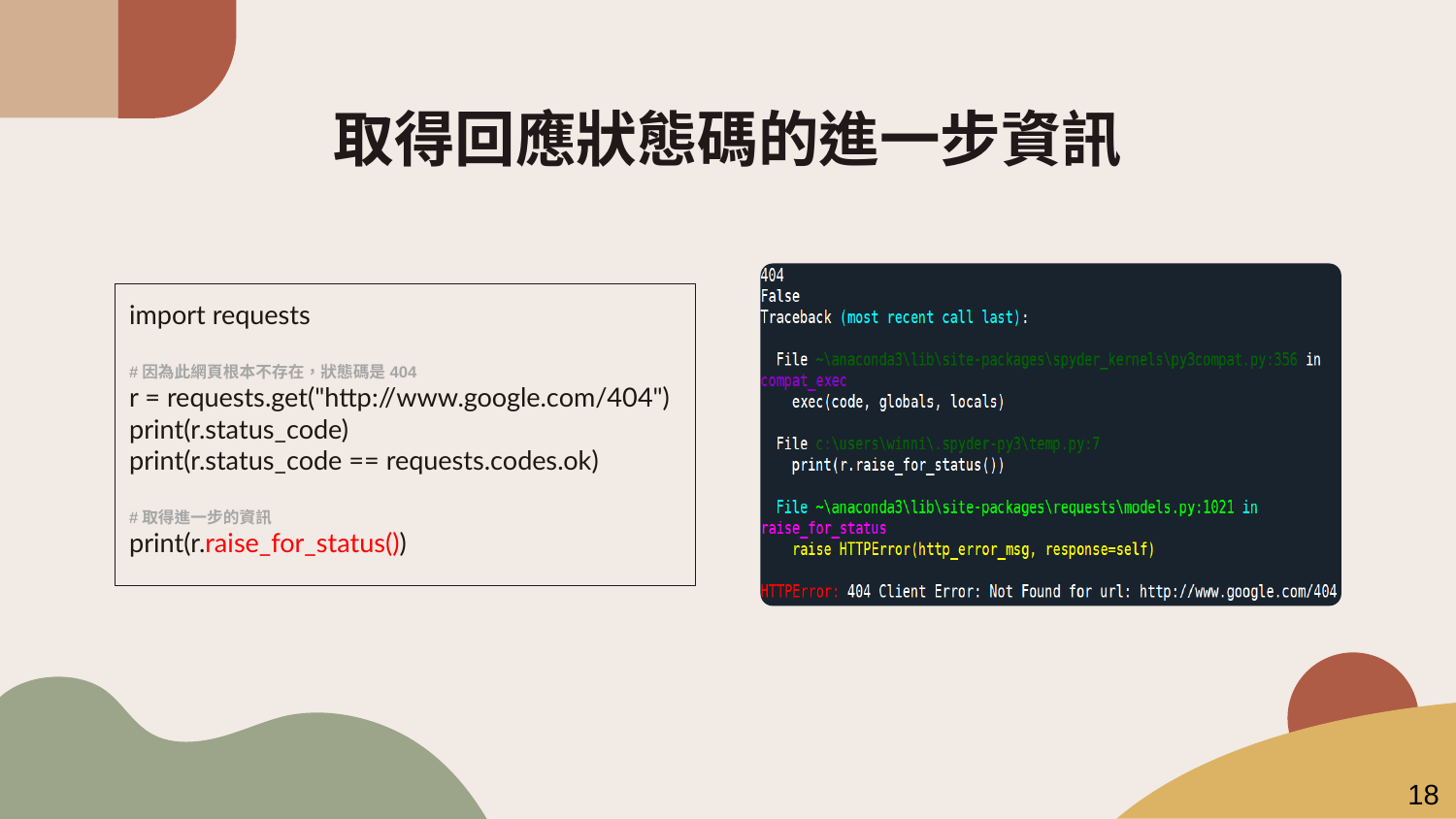

# 取得回應狀態碼的進一步資訊

import requests

#因為此網頁根本不存在，狀態碼是404
r = requests.get("http://www.google.com/404")
print(r.status_code)
print(r.status_code == requests.codes.ok)

#取得進一步的資訊
print(r.raise_for_status())
18